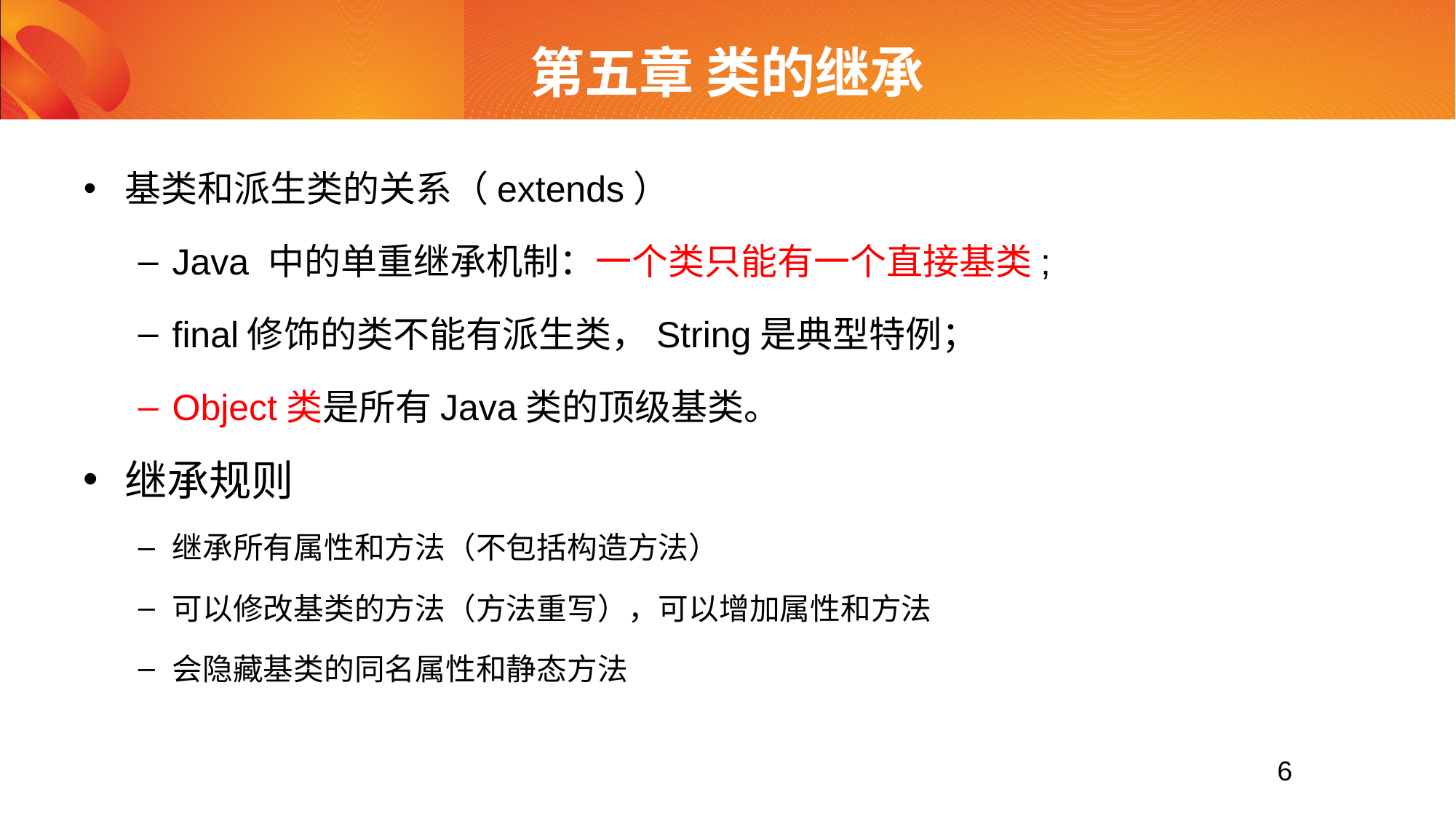

# 第五章 类的继承
基类和派生类的关系（extends）
Java 中的单重继承机制：一个类只能有一个直接基类;
final修饰的类不能有派生类，String是典型特例；
Object类是所有Java类的顶级基类。
继承规则
继承所有属性和方法（不包括构造方法）
可以修改基类的方法（方法重写），可以增加属性和方法
会隐藏基类的同名属性和静态方法